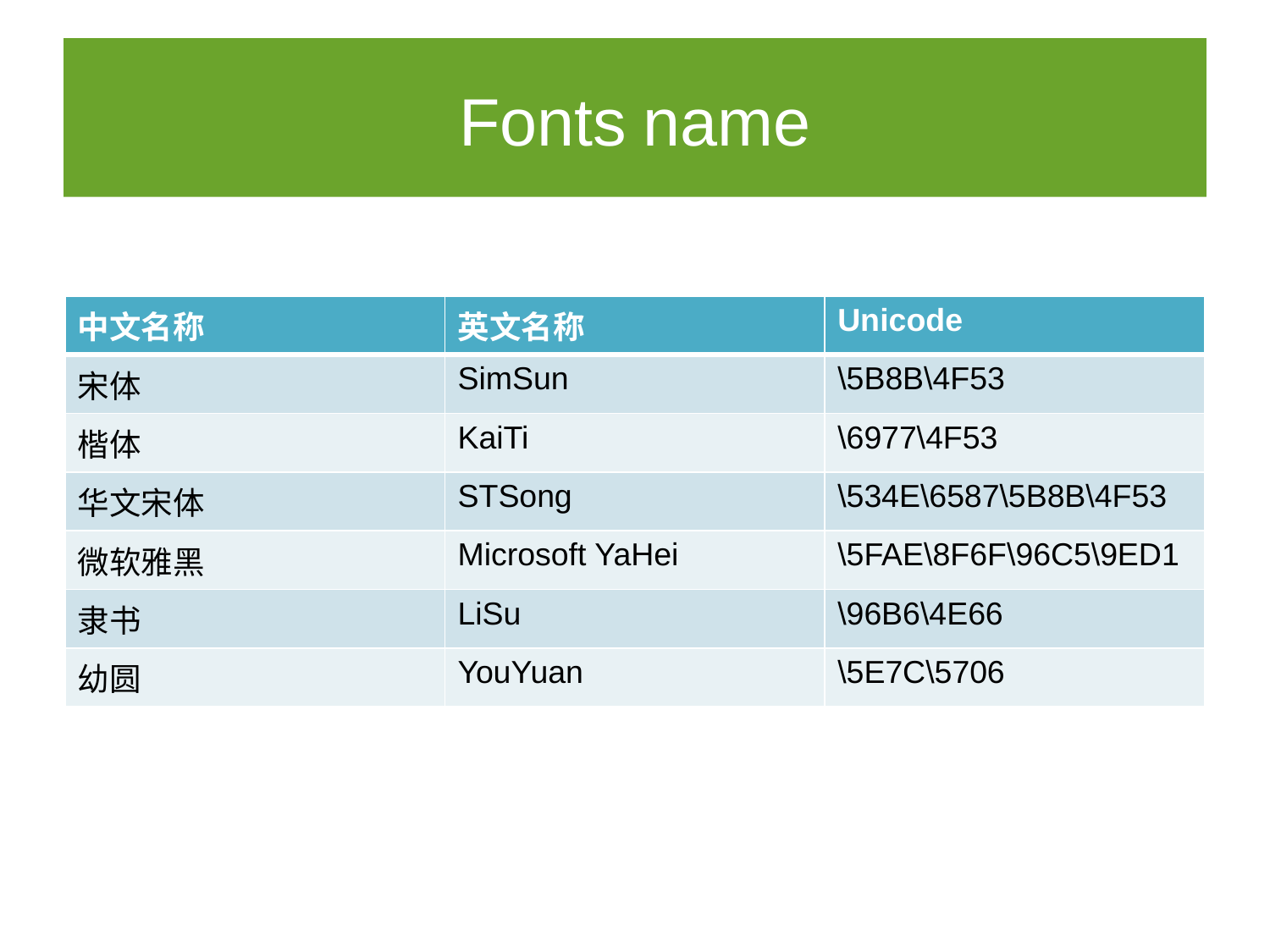

# Fonts name
| 中文名称 | 英文名称 | Unicode |
| --- | --- | --- |
| 宋体 | SimSun | \5B8B\4F53 |
| 楷体 | KaiTi | \6977\4F53 |
| 华文宋体 | STSong | \534E\6587\5B8B\4F53 |
| 微软雅黑 | Microsoft YaHei | \5FAE\8F6F\96C5\9ED1 |
| 隶书 | LiSu | \96B6\4E66 |
| 幼圆 | YouYuan | \5E7C\5706 |